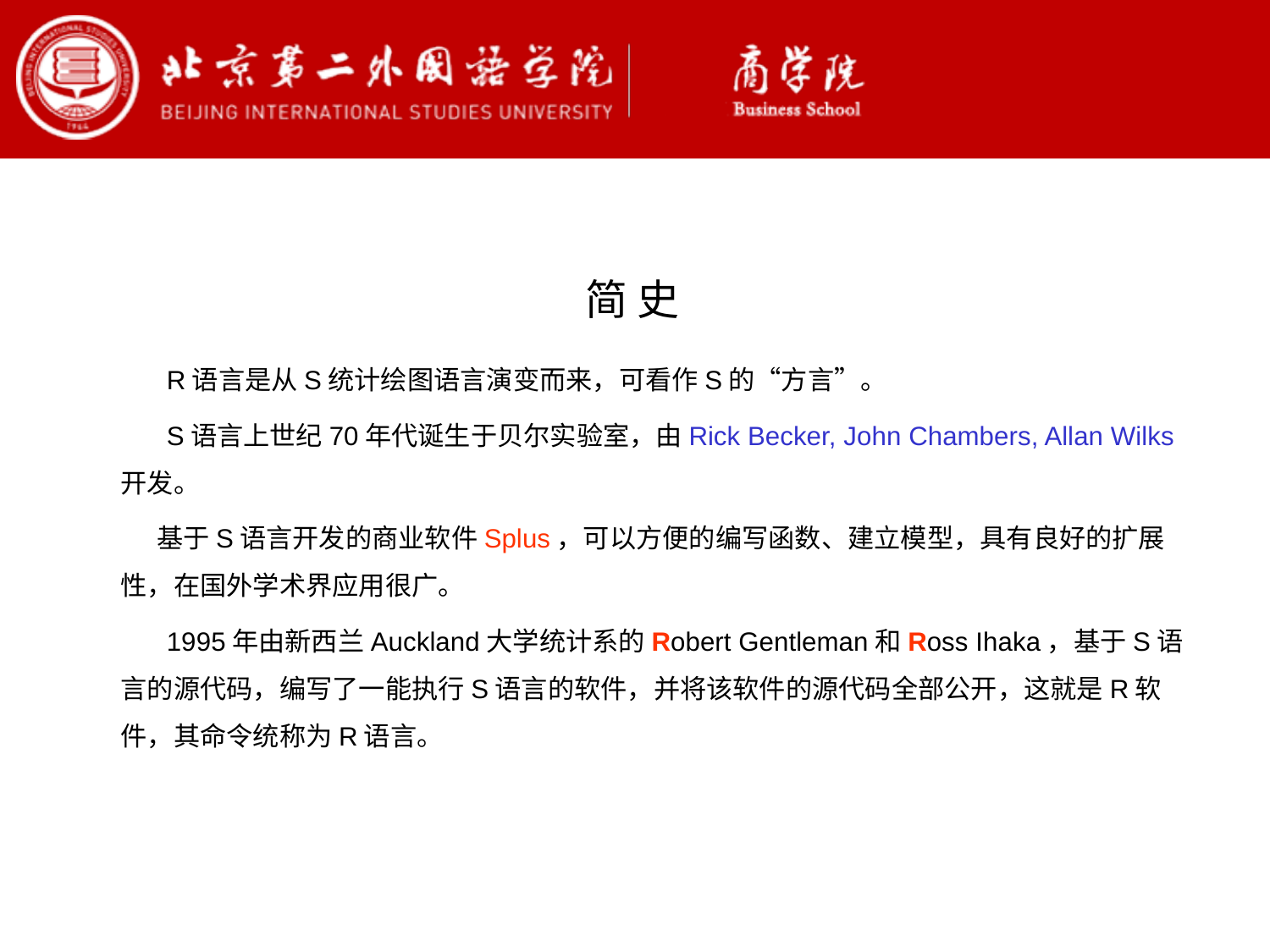

简 史
           R语言是从S统计绘图语言演变而来，可看作S的“方言”。
           S语言上世纪70年代诞生于贝尔实验室，由Rick Becker, John Chambers, Allan Wilks开发。
           基于S语言开发的商业软件Splus，可以方便的编写函数、建立模型，具有良好的扩展性，在国外学术界应用很广。
           1995年由新西兰Auckland大学统计系的Robert Gentleman和Ross Ihaka，基于S语言的源代码，编写了一能执行S语言的软件，并将该软件的源代码全部公开，这就是R软件，其命令统称为R语言。